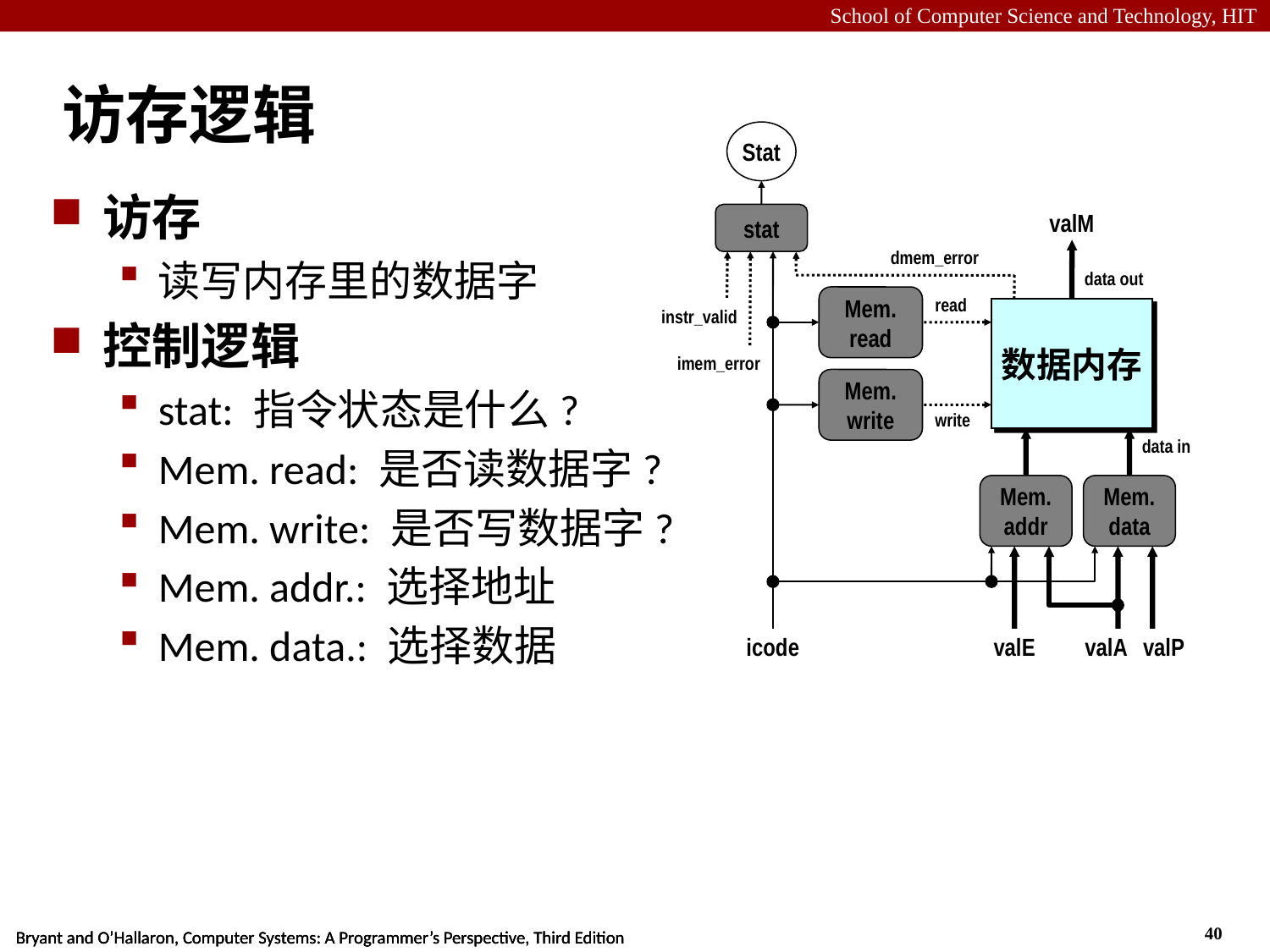

# 访存逻辑
Stat

valM
stat
dmem_error

data out
Mem.
read
read

instr_valid
数据内存

imem_error
Mem.
write

write

data in
Mem.
addr
Mem.
data

icode
valE
valA
valP
访存
读写内存里的数据字
控制逻辑
stat: 指令状态是什么?
Mem. read: 是否读数据字?
Mem. write: 是否写数据字?
Mem. addr.: 选择地址
Mem. data.: 选择数据